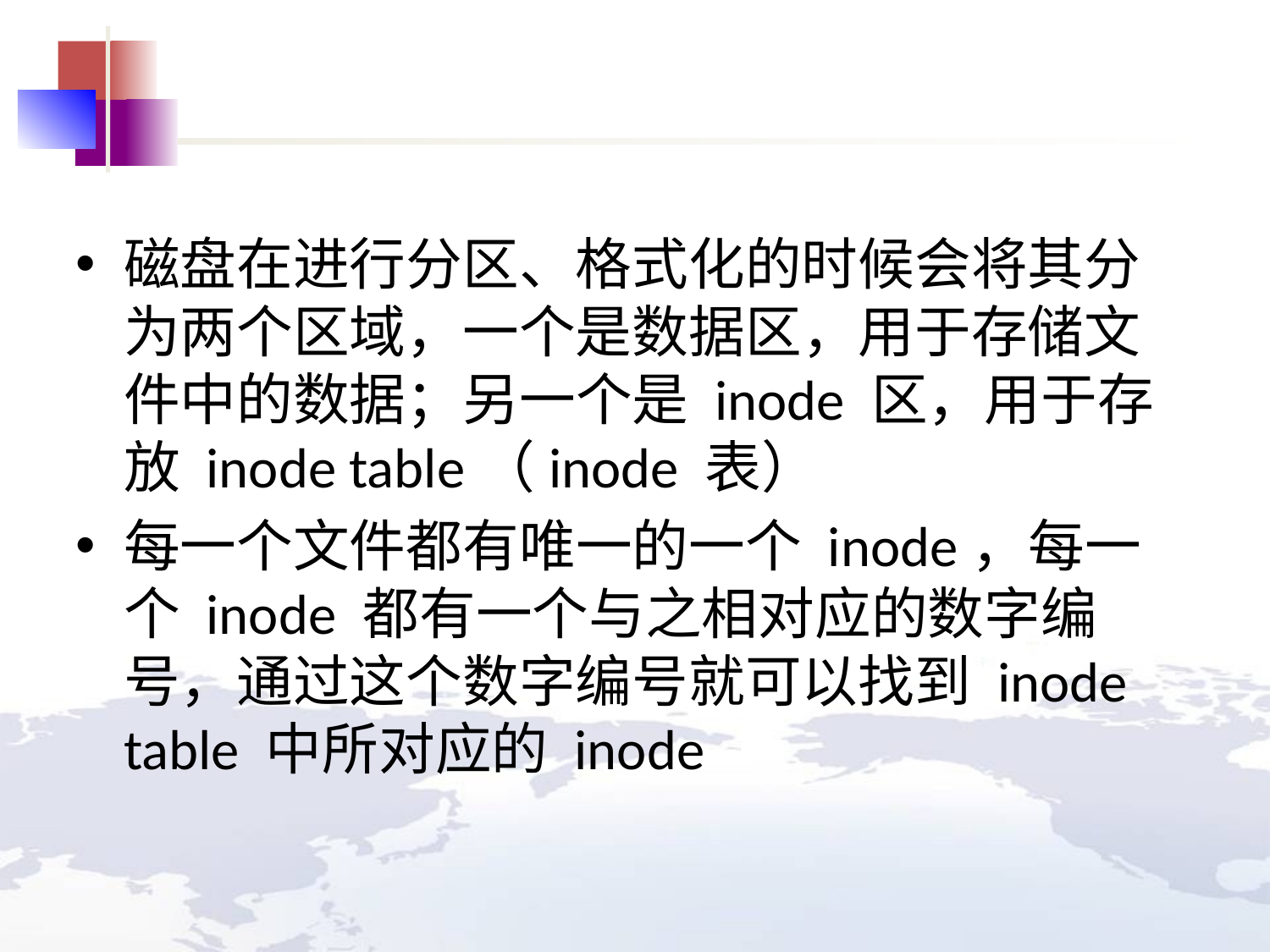

磁盘在进行分区、格式化的时候会将其分为两个区域，一个是数据区，用于存储文件中的数据；另一个是 inode 区，用于存放 inode table（inode 表）
每一个文件都有唯一的一个 inode，每一个 inode 都有一个与之相对应的数字编号，通过这个数字编号就可以找到 inode table 中所对应的 inode